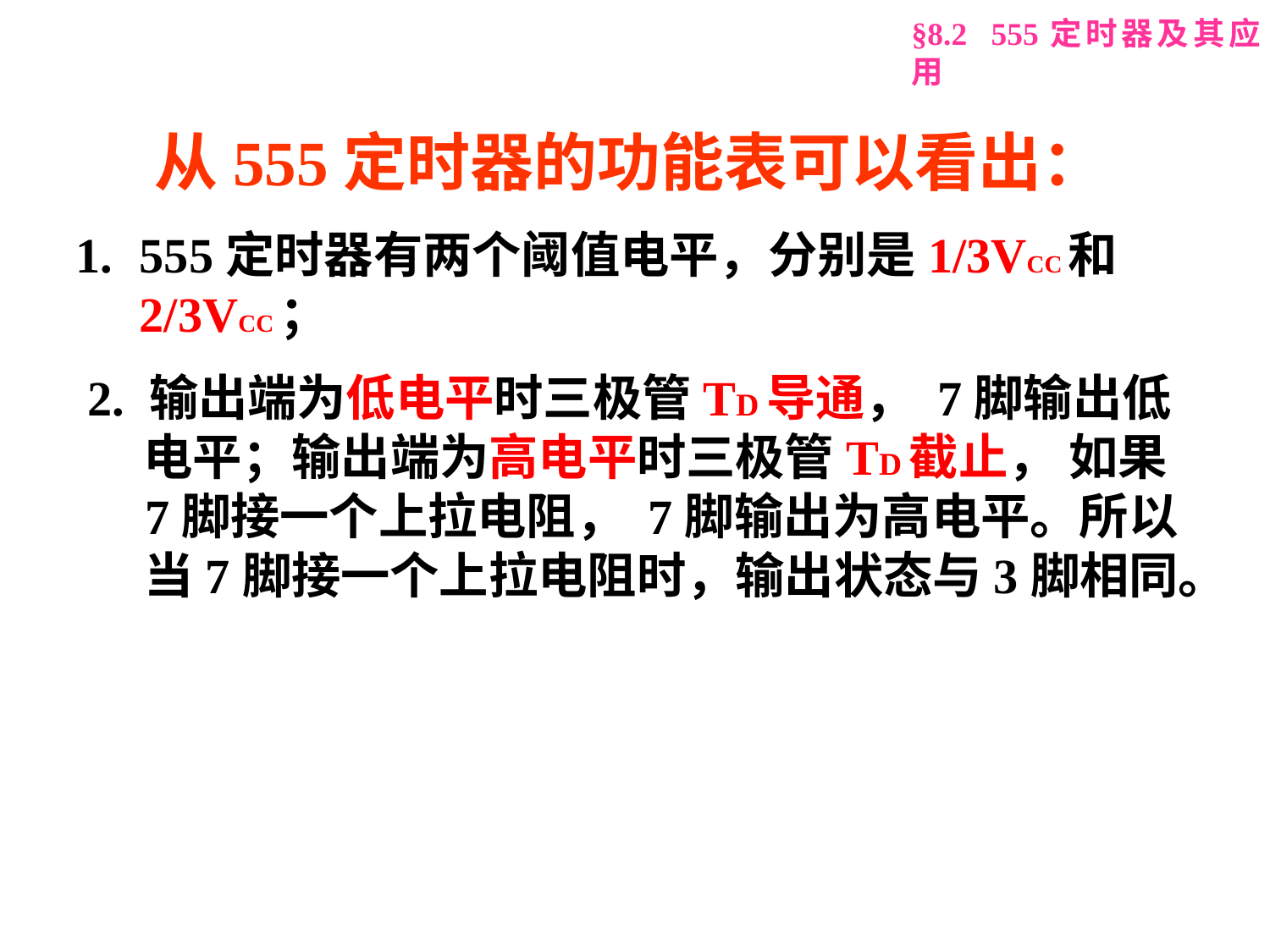

§8.2  555定时器及其应用
从555定时器的功能表可以看出：
555定时器有两个阈值电平，分别是1/3VCC和2/3VCC；
2. 输出端为低电平时三极管TD导通， 7脚输出低电平；输出端为高电平时三极管TD截止， 如果7脚接一个上拉电阻， 7脚输出为高电平。所以当7脚接一个上拉电阻时，输出状态与3脚相同。